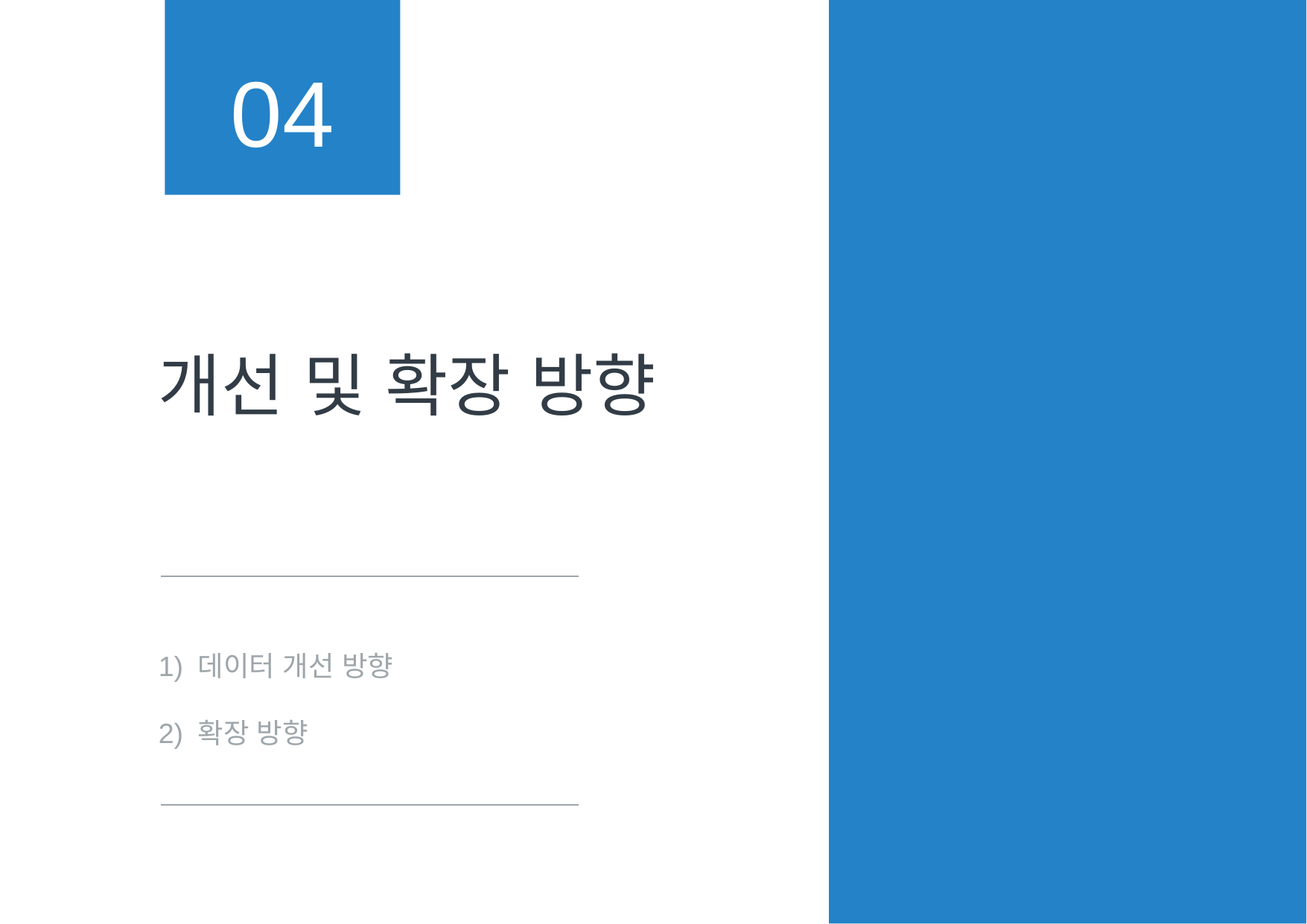

04
# 개선 및 확장 방향
1) 데이터 개선 방향
2) 확장 방향